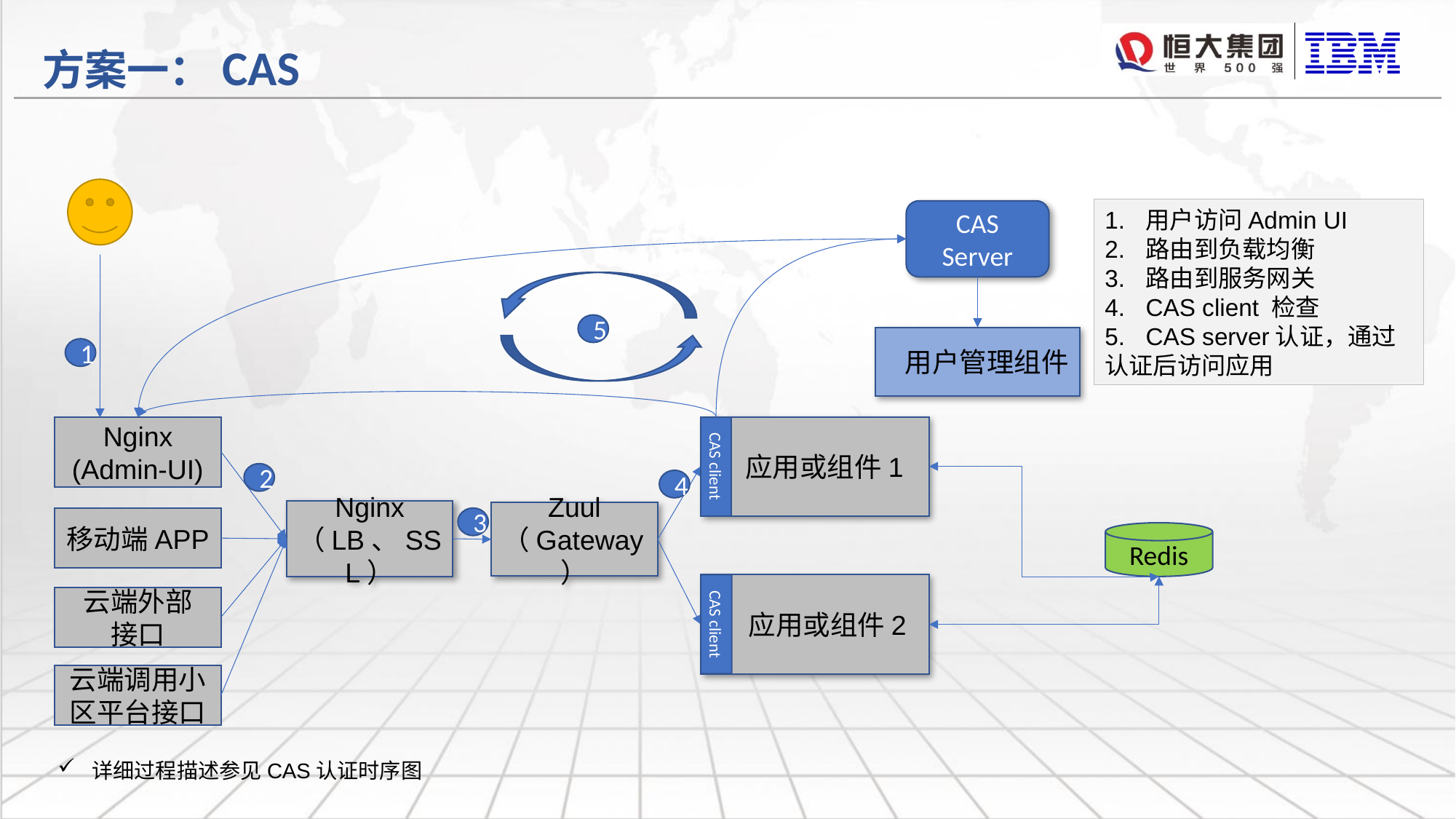

# 方案一：CAS

用户访问Admin UI
路由到负载均衡
路由到服务网关
CAS client 检查
CAS server认证，通过
认证后访问应用
CAS Server

5
  用户管理组件

1
  应用或组件1
Nginx
(Admin-UI)
CAS client
2
4
Nginx
（LB、SSL）
Zuul
（Gateway）
3
移动端APP
Redis
   应用或组件2
CAS client
云端外部
接口
云端调用小区平台接口
详细过程描述参见CAS认证时序图